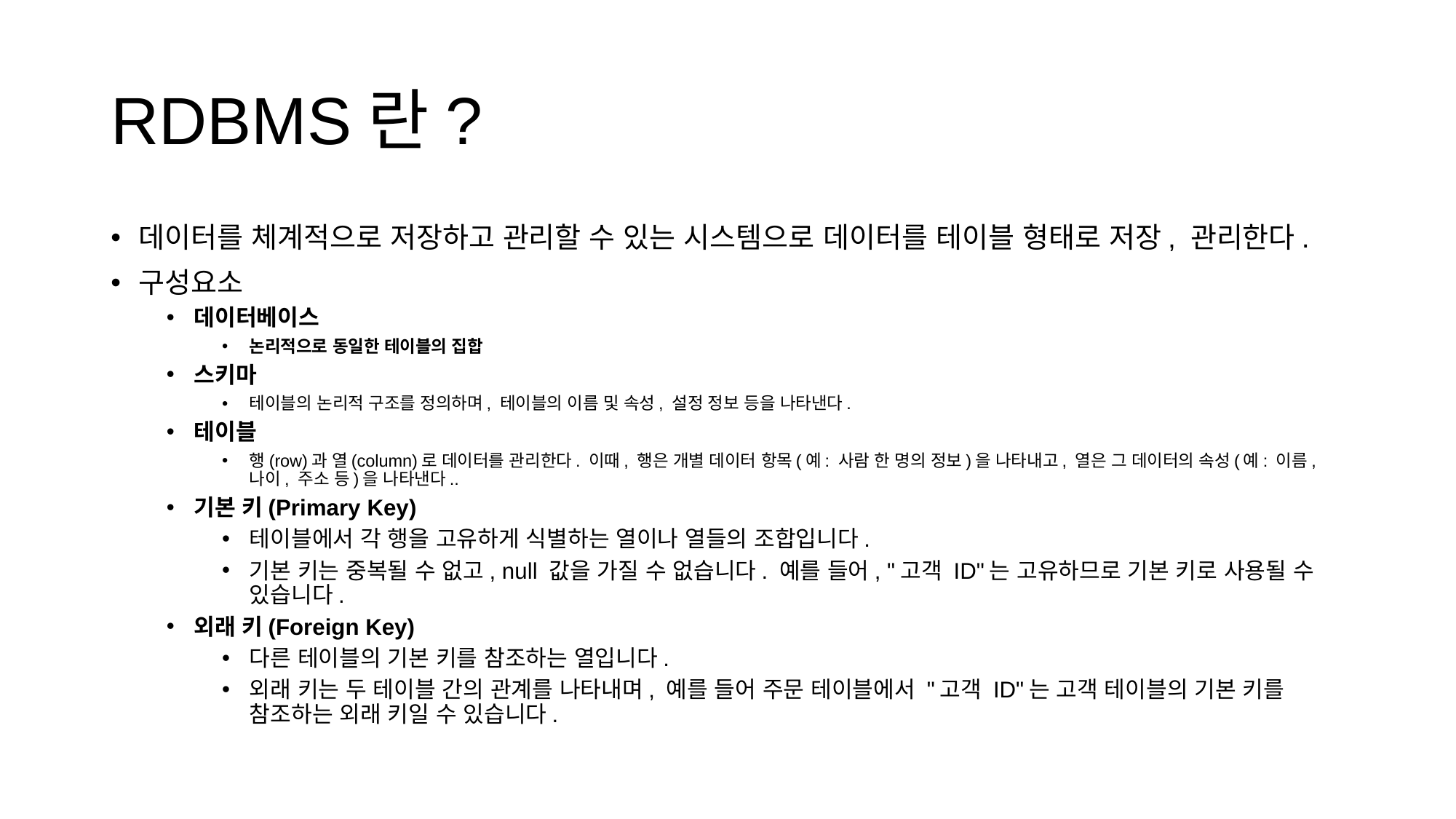

# RDBMS란?
데이터를 체계적으로 저장하고 관리할 수 있는 시스템으로 데이터를 테이블 형태로 저장, 관리한다.
구성요소
데이터베이스
논리적으로 동일한 테이블의 집합
스키마
테이블의 논리적 구조를 정의하며, 테이블의 이름 및 속성, 설정 정보 등을 나타낸다.
테이블
행(row)과 열(column)로 데이터를 관리한다. 이때, 행은 개별 데이터 항목(예: 사람 한 명의 정보)을 나타내고, 열은 그 데이터의 속성(예: 이름, 나이, 주소 등)을 나타낸다..
기본 키(Primary Key)
테이블에서 각 행을 고유하게 식별하는 열이나 열들의 조합입니다.
기본 키는 중복될 수 없고, null 값을 가질 수 없습니다. 예를 들어, "고객 ID"는 고유하므로 기본 키로 사용될 수 있습니다.
외래 키(Foreign Key)
다른 테이블의 기본 키를 참조하는 열입니다.
외래 키는 두 테이블 간의 관계를 나타내며, 예를 들어 주문 테이블에서 "고객 ID"는 고객 테이블의 기본 키를 참조하는 외래 키일 수 있습니다.